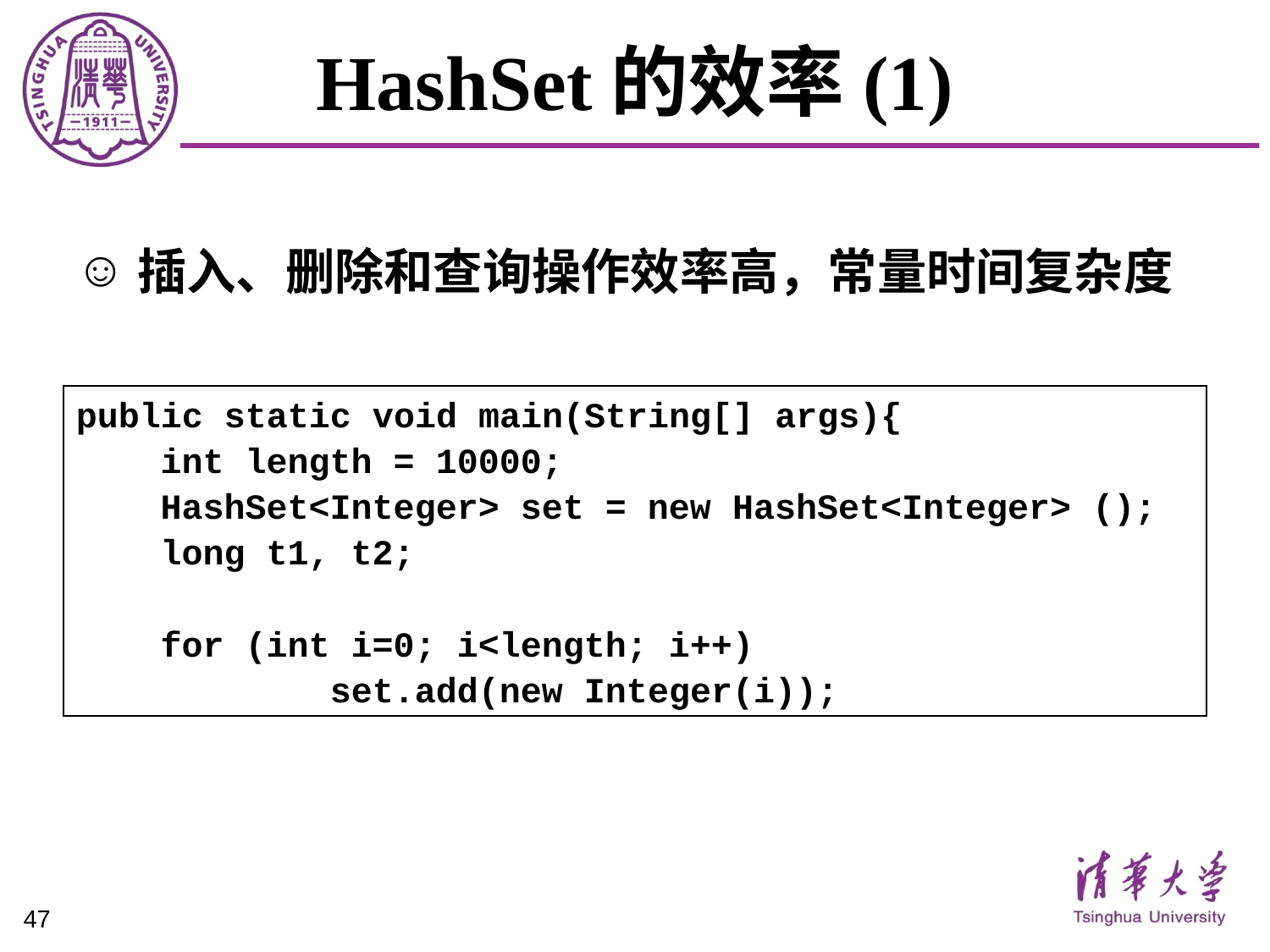

# HashSet的效率(1)
插入、删除和查询操作效率高，常量时间复杂度
public static void main(String[] args){
    int length = 10000;
    HashSet<Integer> set = new HashSet<Integer> ();
    long t1, t2;

    for (int i=0; i<length; i++)
            set.add(new Integer(i));
47